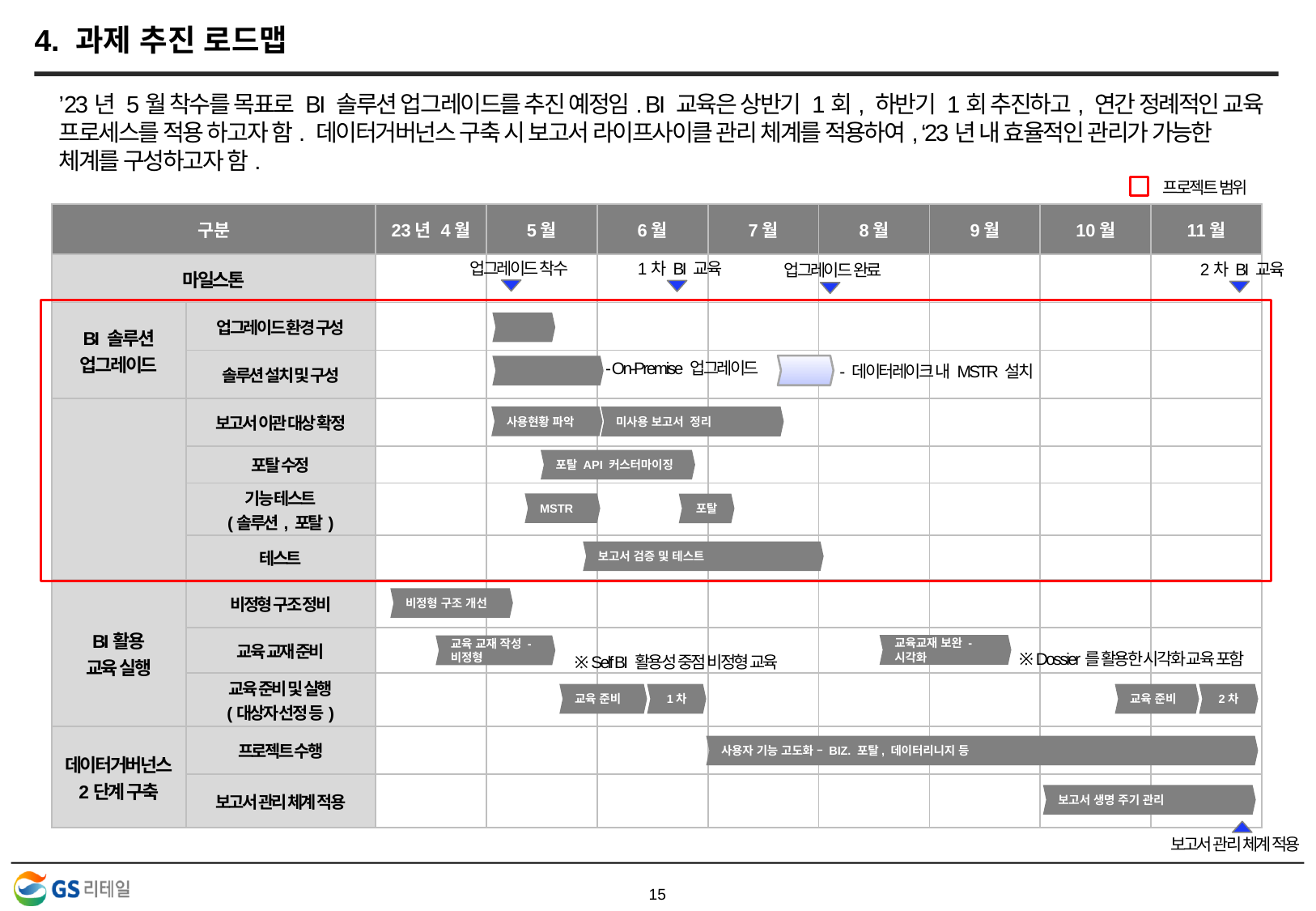

# 4. 과제 추진 로드맵
’23년 5월 착수를 목표로 BI 솔루션 업그레이드를 추진 예정임. BI 교육은 상반기 1회, 하반기 1회 추진하고, 연간 정례적인 교육 프로세스를 적용 하고자 함. 데이터거버넌스 구축 시 보고서 라이프사이클 관리 체계를 적용하여, ‘23년 내 효율적인 관리가 가능한 체계를 구성하고자 함.
프로젝트 범위

| 구분 |  | 23년 4월 | 5월 | 6월 | 7월 | 8월 | 9월 | 10월 | 11월 |
| --- | --- | --- | --- | --- | --- | --- | --- | --- | --- |
| 마일스톤 |  |  |  |  |  |  |  |  |  |
| BI 솔루션 업그레이드 | 업그레이드 환경 구성 |  |  |  |  |  |  |  |  |
| 구축 | 솔루션 설치 및 구성 |  |  |  |  |  |  |  |  |
|  | 보고서 이관 대상 확정 |  |  |  |  |  |  |  |  |
|  | 포탈 수정 |  |  |  |  |  |  |  |  |
|  | 기능 테스트 (솔루션, 포탈) |  |  |  |  |  |  |  |  |
|  | 테스트 |  |  |  |  |  |  |  |  |
| BI활용 교육 실행 | 비정형 구조 정비 |  |  |  |  |  |  |  |  |
|  | 교육 교재 준비 |  |  |  |  |  |  |  |  |
|  | 교육 준비 및 실행 (대상자 선정 등) |  |  |  |  |  |  |  |  |
| 데이터거버넌스 2단계 구축 | 프로젝트 수행 |  |  |  |  |  |  |  |  |
|  | 보고서 관리 체계 적용 |  |  |  |  |  |  |  |  |
업그레이드 착수

1차 BI 교육

2차 BI 교육

업그레이드 완료

- On-Premise 업그레이드
- 데이터레이크 내 MSTR 설치

사용현황 파악
미사용 보고서  정리
포탈 API 커스터마이징
MSTR
포탈
보고서 검증 및 테스트
비정형 구조 개선
교육교재 보완 - 시각화
교육 교재 작성 - 비정형
※ Dossier를 활용한 시각화 교육 포함
※ Self BI 활용성 중점 비정형 교육
교육 준비
1차
교육 준비
2차
사용자 기능 고도화 – BIZ. 포탈, 데이터리니지 등
보고서 생명 주기 관리

보고서 관리 체계 적용